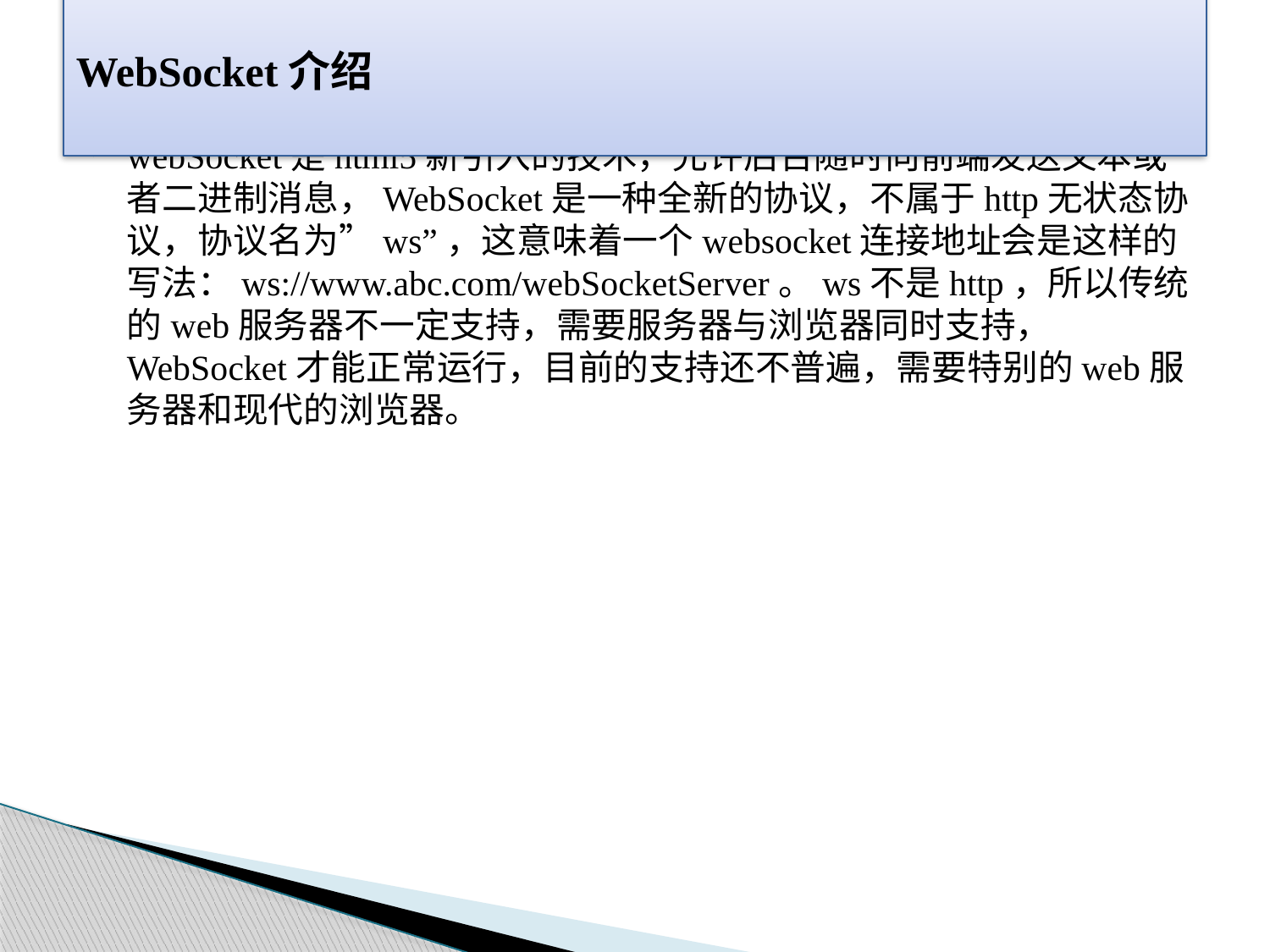

# WebSocket介绍
webSocket是html5新引入的技术，允许后台随时向前端发送文本或者二进制消息，WebSocket是一种全新的协议，不属于http无状态协议，协议名为”ws”，这意味着一个websocket连接地址会是这样的写法：ws://www.abc.com/webSocketServer。ws不是http，所以传统的web服务器不一定支持，需要服务器与浏览器同时支持， WebSocket才能正常运行，目前的支持还不普遍，需要特别的web服务器和现代的浏览器。